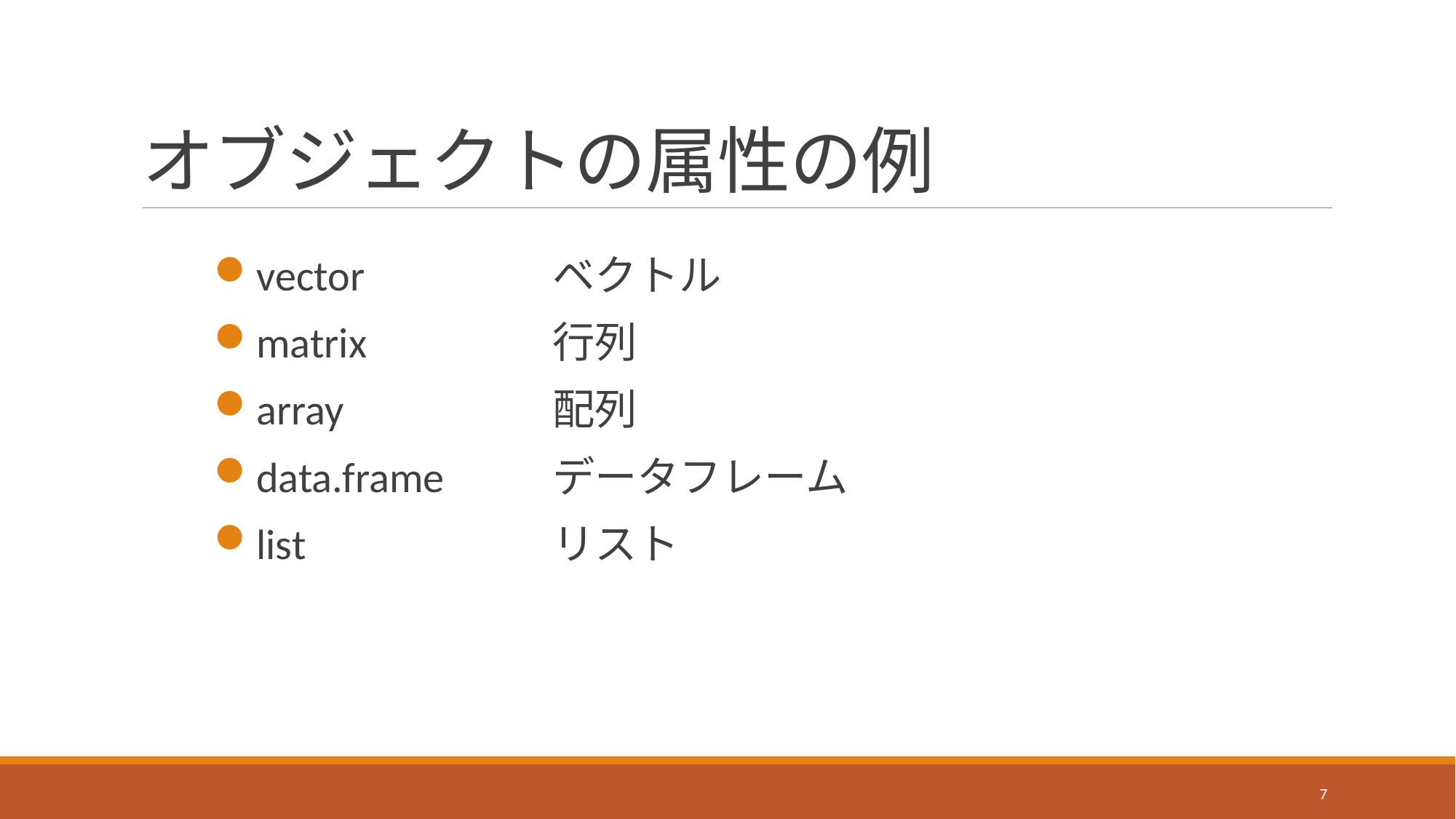

# オブジェクトの属性の例
vector 		ベクトル
matrix 		行列
array 		配列
data.frame 	データフレーム
list 			リスト

7